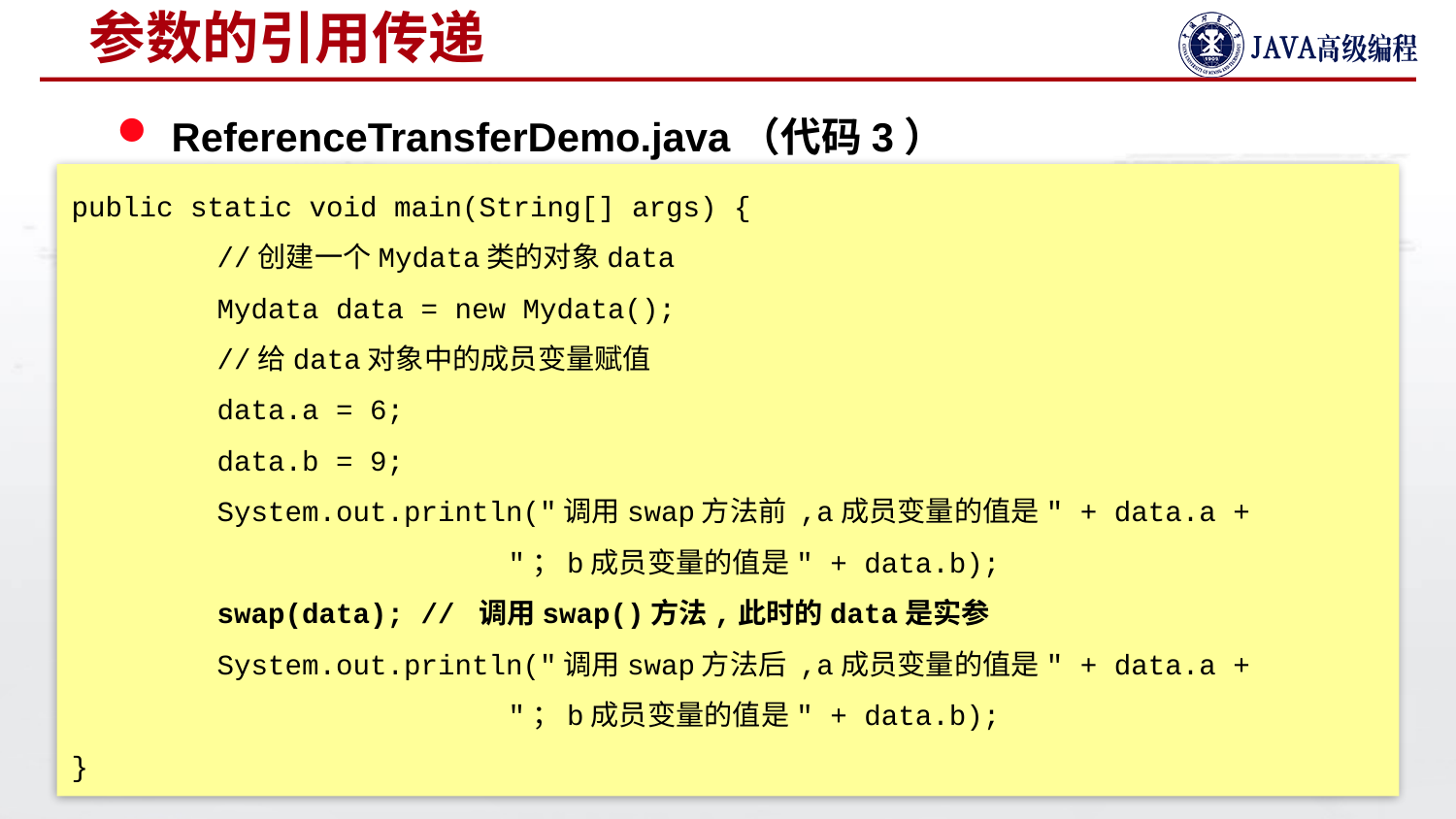

# 参数的引用传递
ReferenceTransferDemo.java（代码3）

public static void main(String[] args) {
	//创建一个Mydata类的对象data
	Mydata data = new Mydata();
	//给data对象中的成员变量赋值
	data.a = 6;
	data.b = 9;
 	System.out.println("调用swap方法前 ,a成员变量的值是" + data.a +
			"；b成员变量的值是" + data.b);
	swap(data); // 调用swap()方法,此时的data是实参
	System.out.println("调用swap方法后 ,a成员变量的值是" + data.a +
			"；b成员变量的值是" + data.b);
}